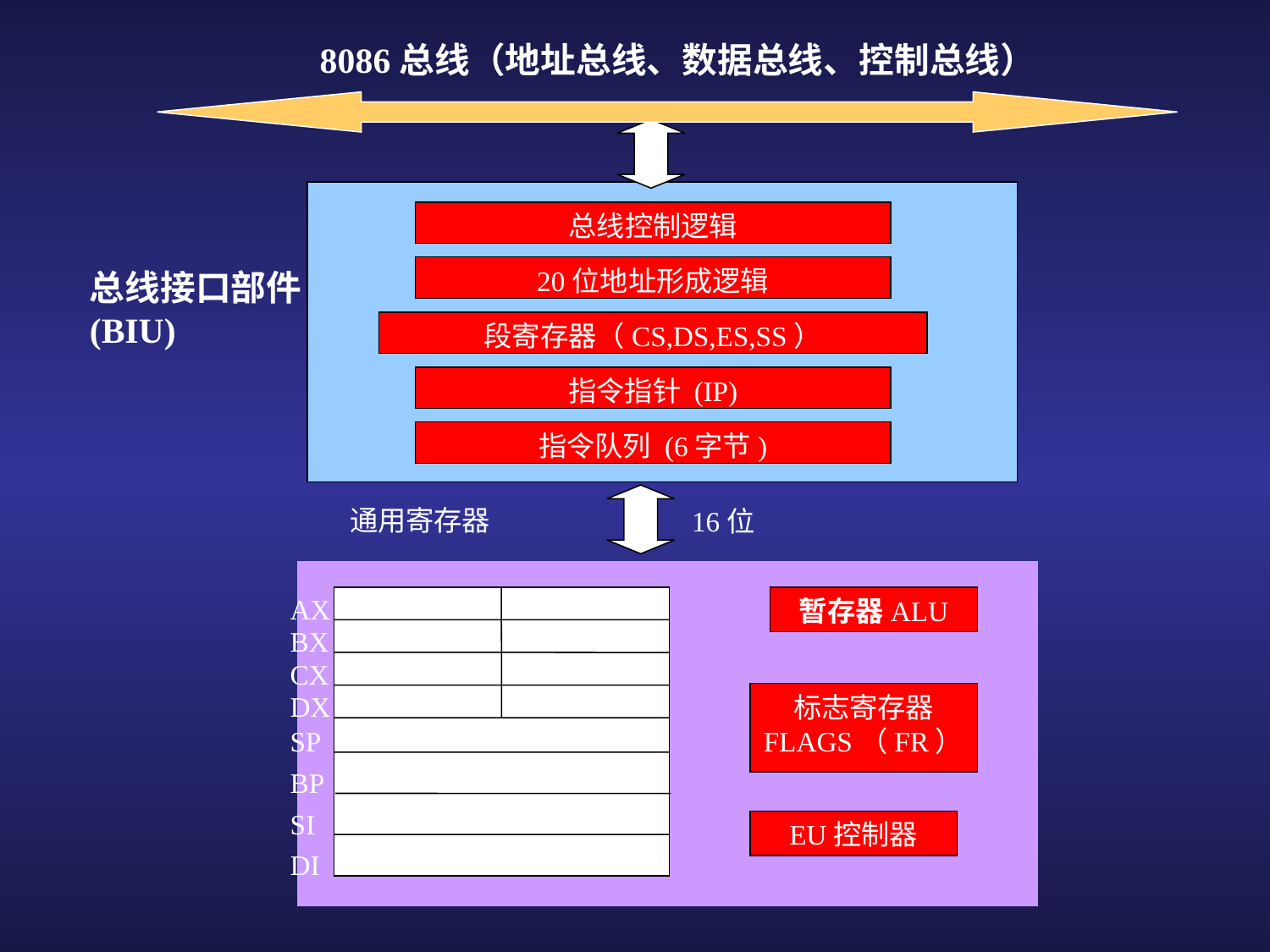

8086总线（地址总线、数据总线、控制总线）

总线控制逻辑
20位地址形成逻辑
总线接口部件
(BIU)
段寄存器（CS,DS,ES,SS）
指令指针 (IP)
指令队列 (6字节)

通用寄存器

16位

AH
AL
AX

暂存器ALU
BH
BL
BX

CH
CL
CX

DL
DH
DX
标志寄存器
FLAGS（FR）

堆栈指针寄存器

SP

基址指针寄存器
BP

源变址寄存器
SI
EU控制器

目的变址寄存器
DI